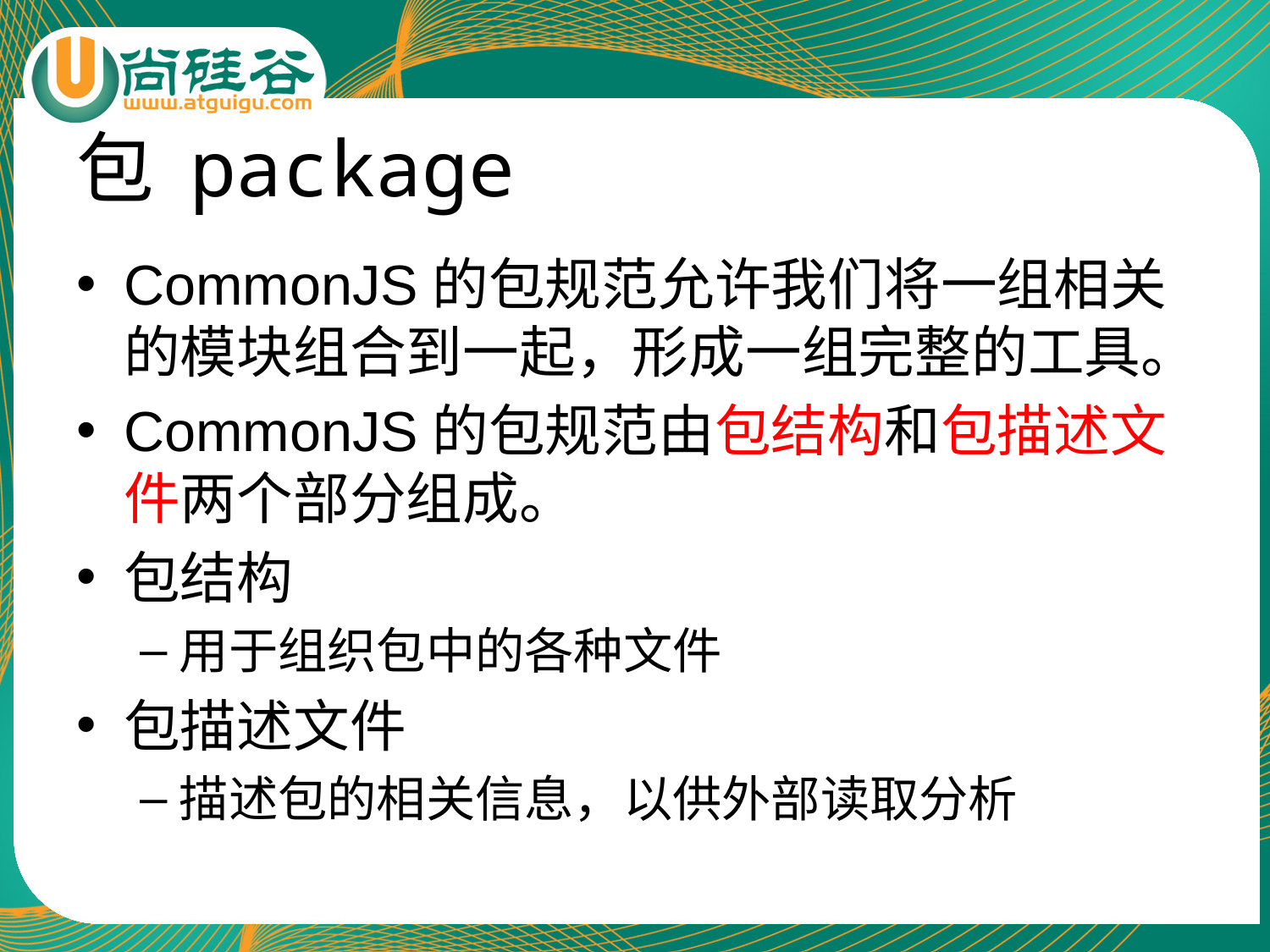

# 包 package
CommonJS的包规范允许我们将一组相关的模块组合到一起，形成一组完整的工具。
CommonJS的包规范由包结构和包描述文件两个部分组成。
包结构
用于组织包中的各种文件
包描述文件
描述包的相关信息，以供外部读取分析